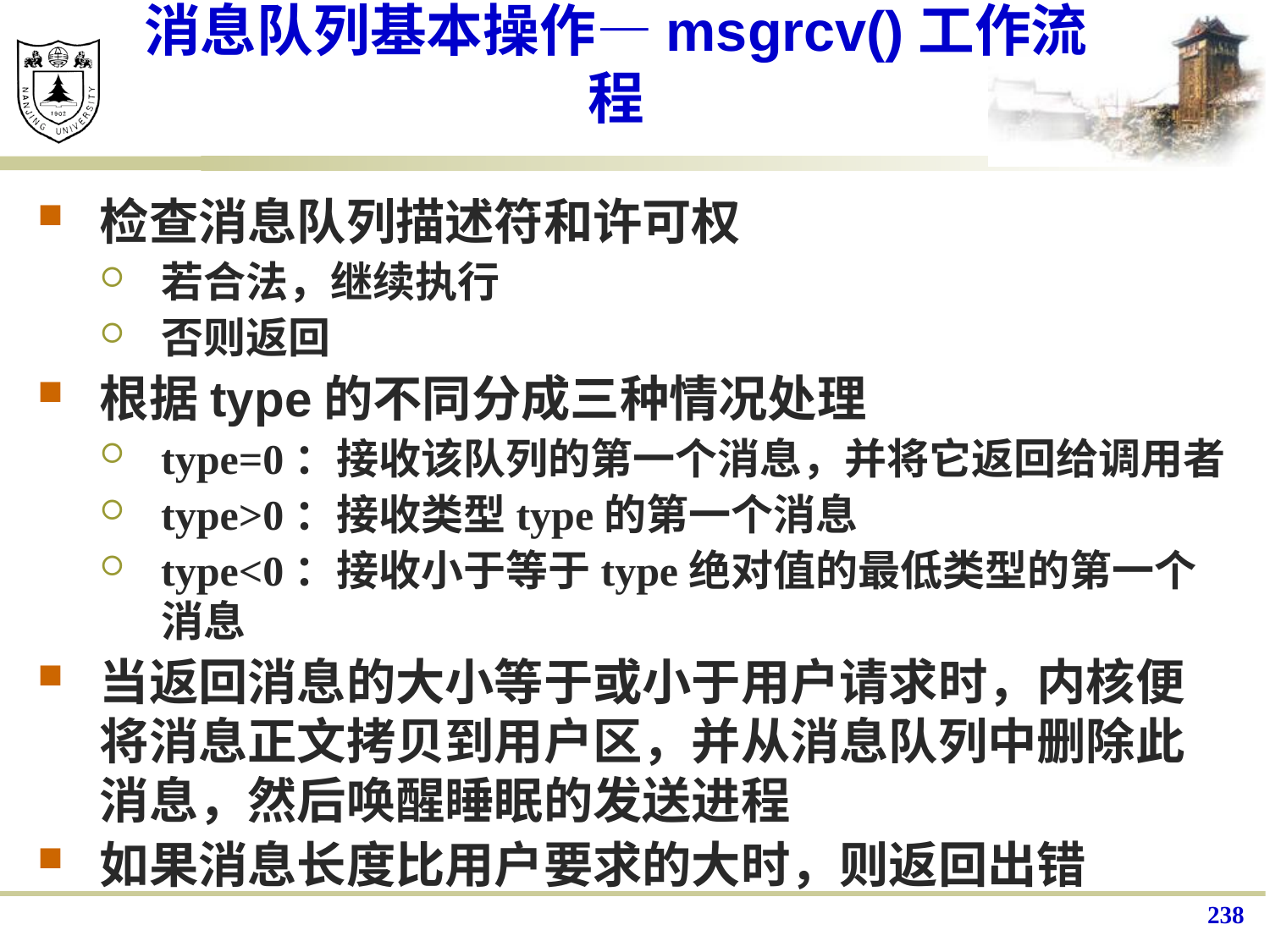

# 消息队列基本操作—msgrcv()工作流程
检查消息队列描述符和许可权
若合法，继续执行
否则返回
根据type的不同分成三种情况处理
type=0：接收该队列的第一个消息，并将它返回给调用者
type>0：接收类型type的第一个消息
type<0：接收小于等于type绝对值的最低类型的第一个消息
当返回消息的大小等于或小于用户请求时，内核便将消息正文拷贝到用户区，并从消息队列中删除此消息，然后唤醒睡眠的发送进程
如果消息长度比用户要求的大时，则返回出错
238